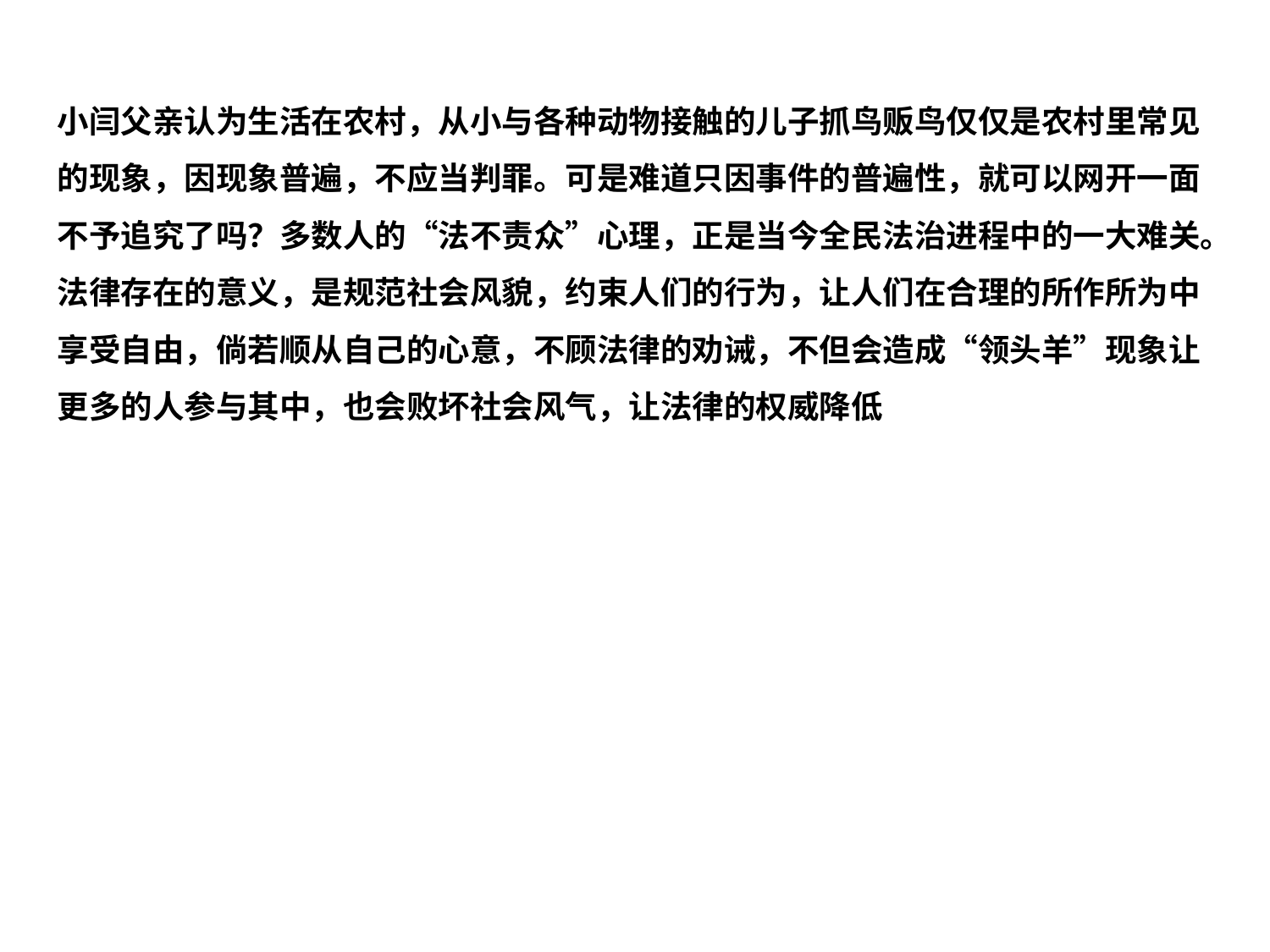

小闫父亲认为生活在农村，从小与各种动物接触的儿子抓鸟贩鸟仅仅是农村里常见的现象，因现象普遍，不应当判罪。可是难道只因事件的普遍性，就可以网开一面不予追究了吗？多数人的“法不责众”心理，正是当今全民法治进程中的一大难关。法律存在的意义，是规范社会风貌，约束人们的行为，让人们在合理的所作所为中享受自由，倘若顺从自己的心意，不顾法律的劝诫，不但会造成“领头羊”现象让更多的人参与其中，也会败坏社会风气，让法律的权威降低